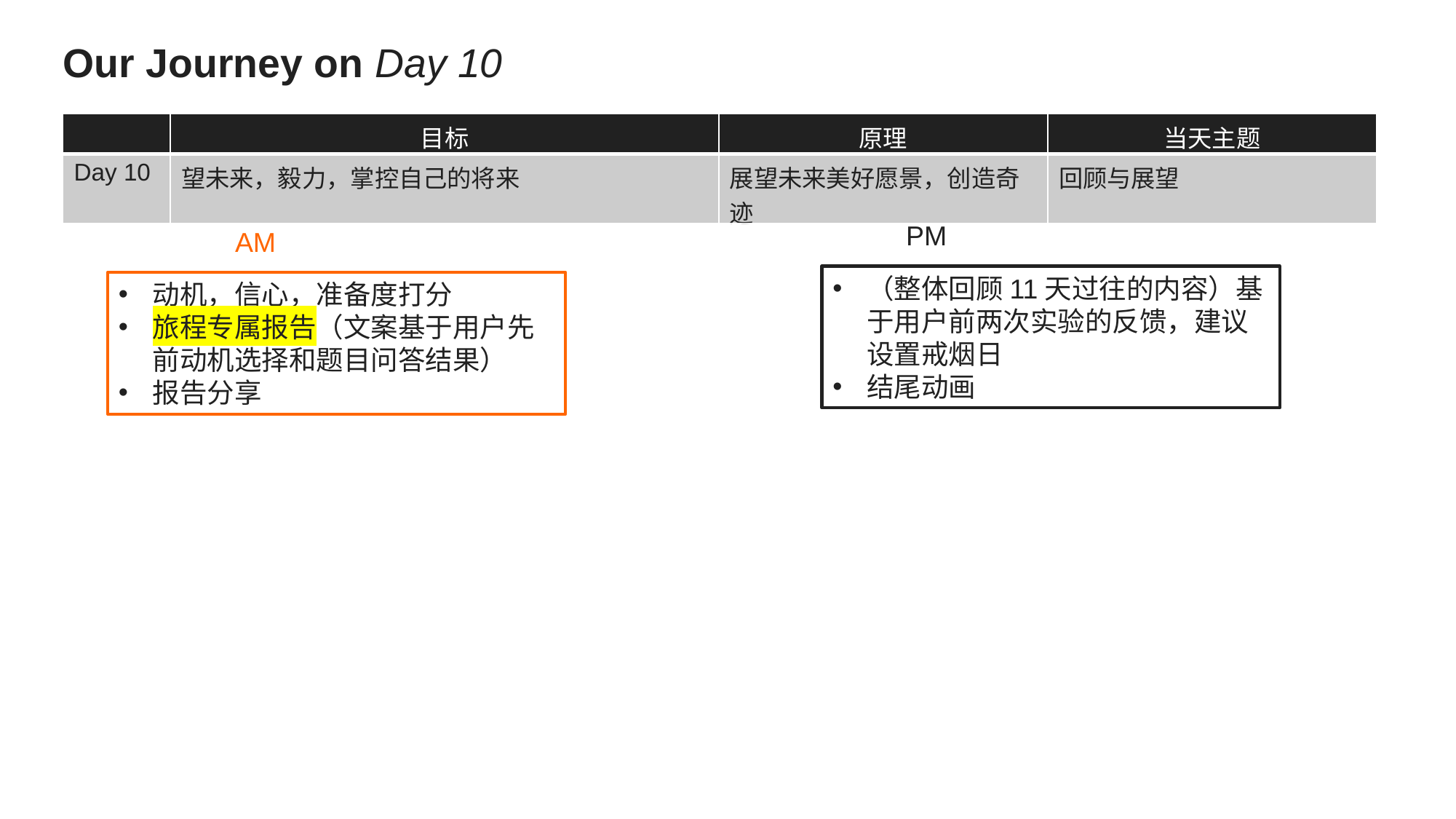

Our Journey on Day 10
|  | 目标 | 原理 | 当天主题 |
| --- | --- | --- | --- |
| Day 10 | 望未来，毅力，掌控自己的将来 | 展望未来美好愿景，创造奇迹 | 回顾与展望 |
PM
AM
（整体回顾11天过往的内容）基于用户前两次实验的反馈，建议设置戒烟日
结尾动画
动机，信心，准备度打分
旅程专属报告（文案基于用户先前动机选择和题目问答结果）
报告分享